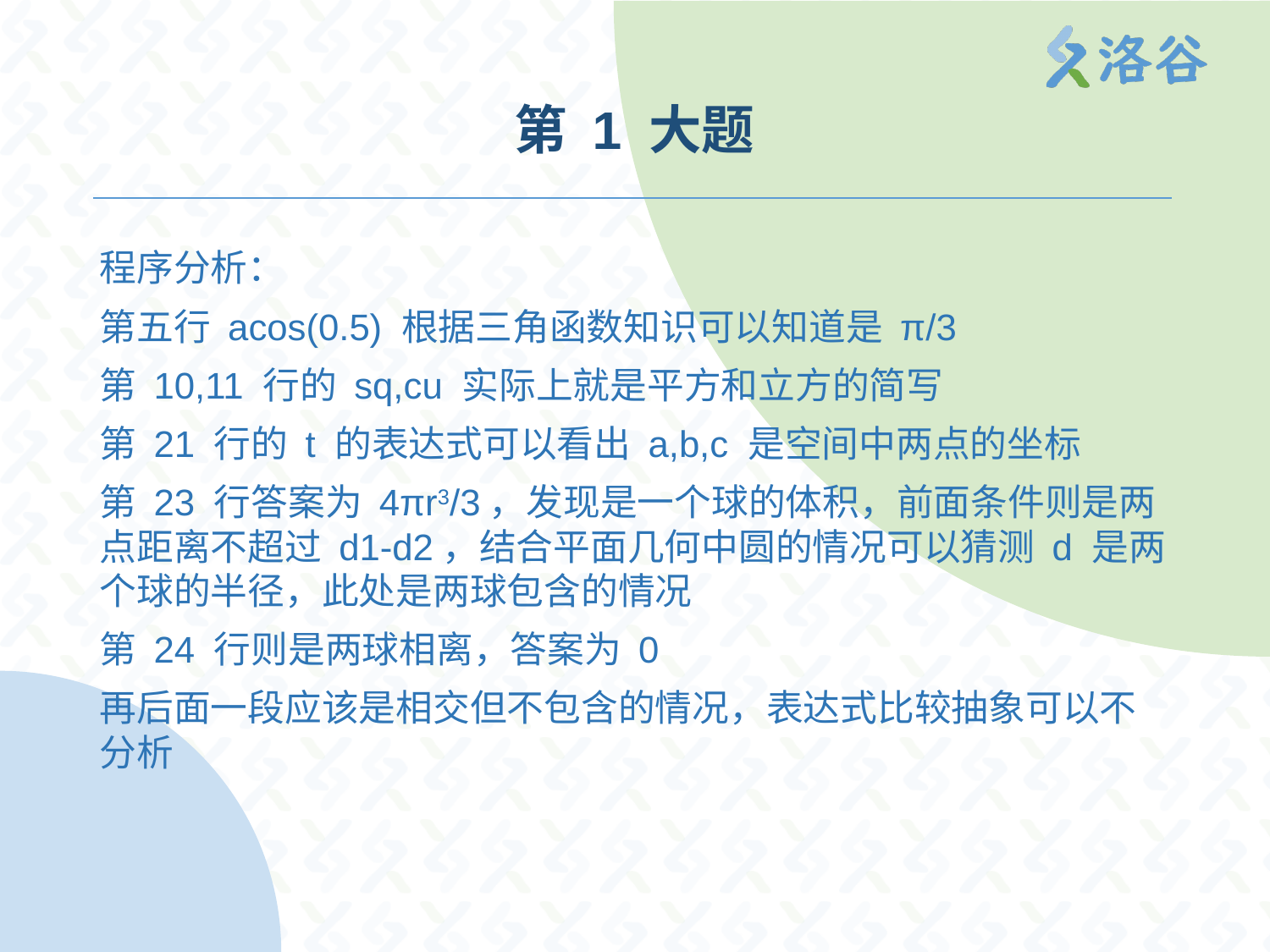

# 第 1 大题
程序分析：
第五行 acos(0.5) 根据三角函数知识可以知道是 π/3
第 10,11 行的 sq,cu 实际上就是平方和立方的简写
第 21 行的 t 的表达式可以看出 a,b,c 是空间中两点的坐标
第 23 行答案为 4πr3/3，发现是一个球的体积，前面条件则是两点距离不超过 d1-d2，结合平面几何中圆的情况可以猜测 d 是两个球的半径，此处是两球包含的情况
第 24 行则是两球相离，答案为 0
再后面一段应该是相交但不包含的情况，表达式比较抽象可以不分析